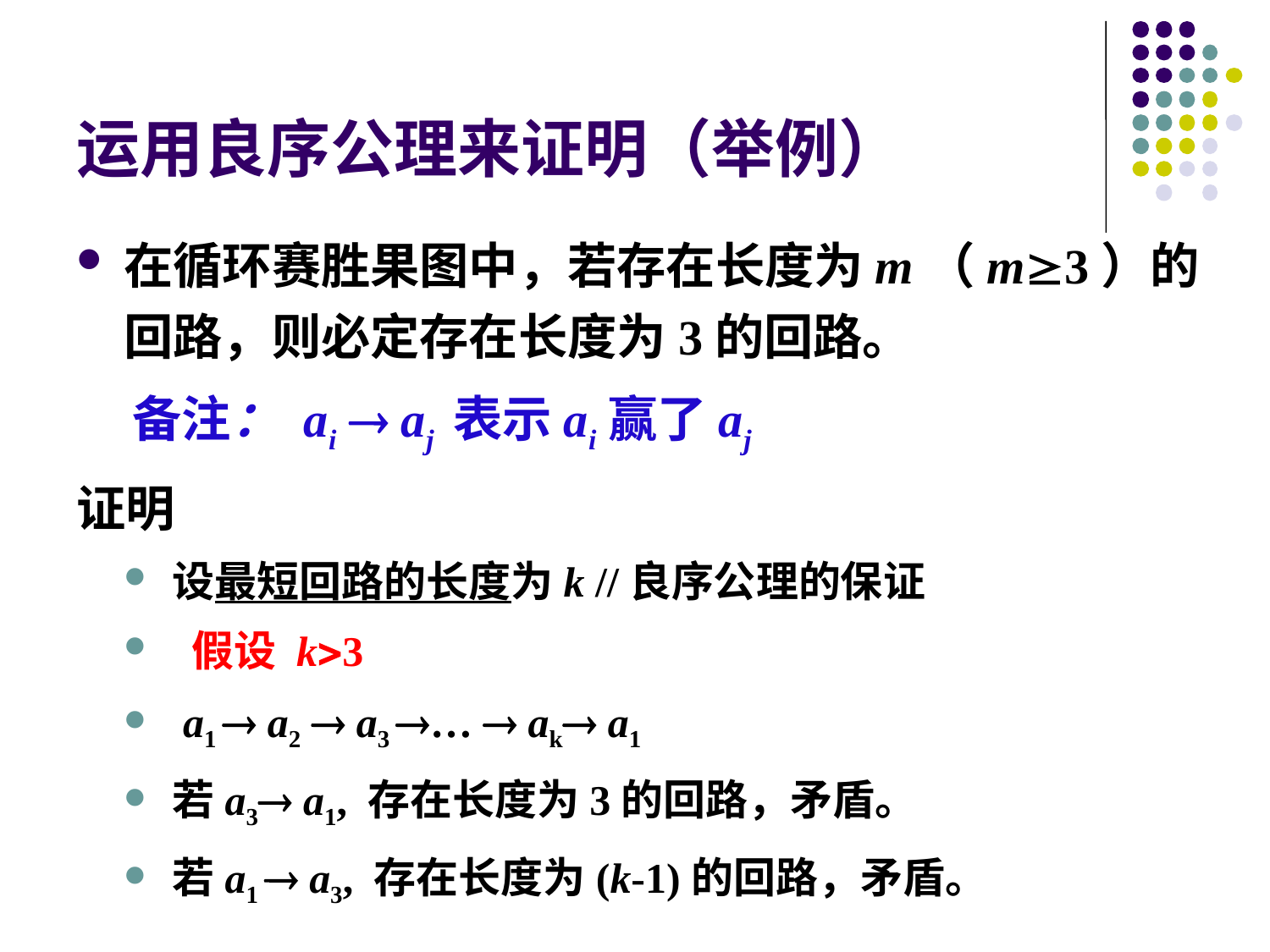

# 运用良序公理来证明（举例）
在循环赛胜果图中，若存在长度为m（m≥3）的回路，则必定存在长度为3的回路。
    备注： ai → aj 表示ai赢了aj
证明
设最短回路的长度为k //良序公理的保证
 假设 k>3
 a1 → a2 → a3 →… → ak→ a1
若a3→ a1, 存在长度为3的回路，矛盾。
若a1 → a3, 存在长度为(k-1)的回路，矛盾。